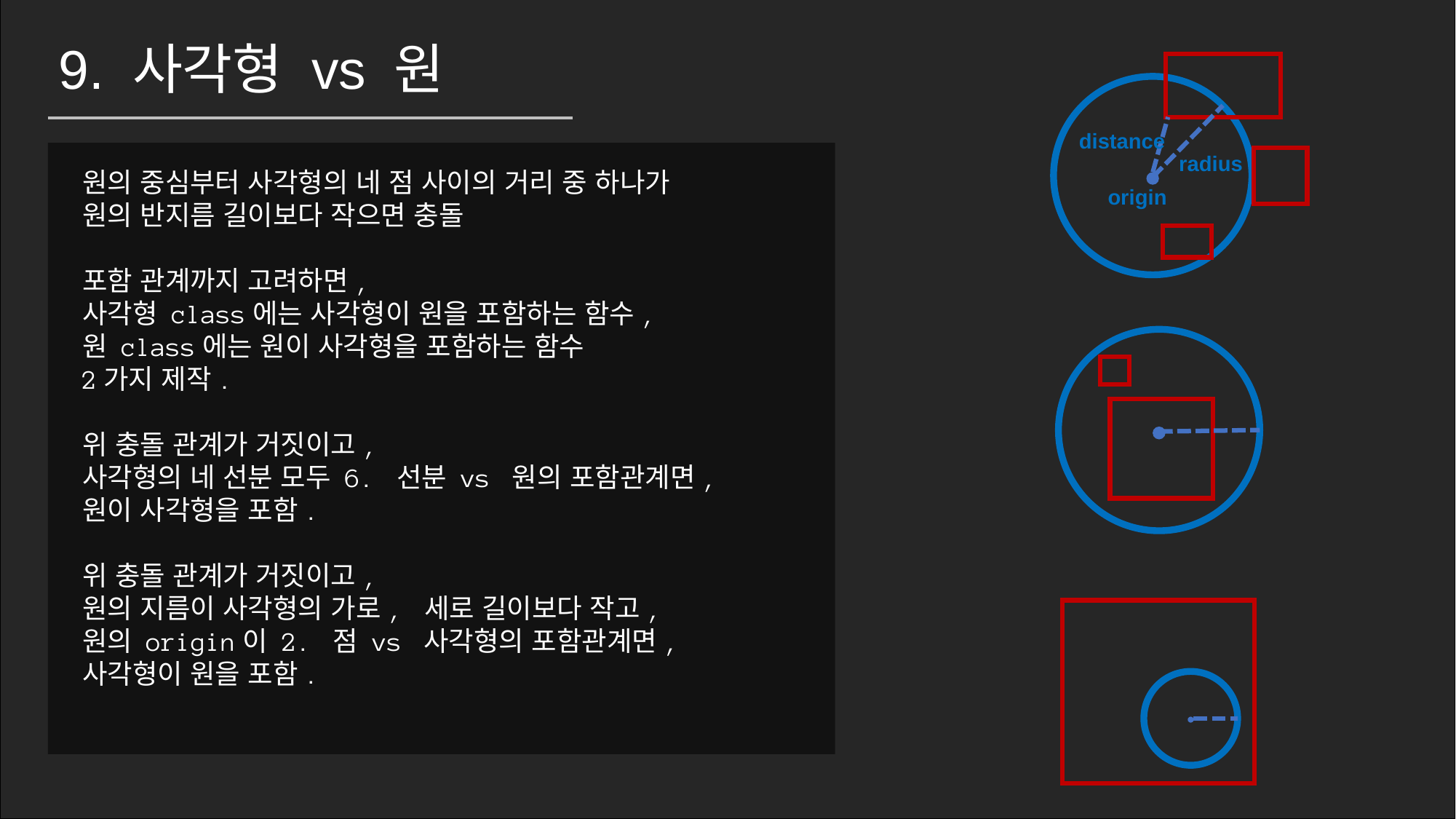

9. 사각형 vs 원

distance
radius

origin

원의 중심부터 사각형의 네 점 사이의 거리 중 하나가
원의 반지름 길이보다 작으면 충돌

포함 관계까지 고려하면,
사각형 class에는 사각형이 원을 포함하는 함수,
원 class에는 원이 사각형을 포함하는 함수
2가지 제작.

위 충돌 관계가 거짓이고,
사각형의 네 선분 모두 6. 선분 vs 원의 포함관계면,
원이 사각형을 포함.

위 충돌 관계가 거짓이고,
원의 지름이 사각형의 가로, 세로 길이보다 작고,
원의 origin이 2. 점 vs 사각형의 포함관계면,
사각형이 원을 포함.